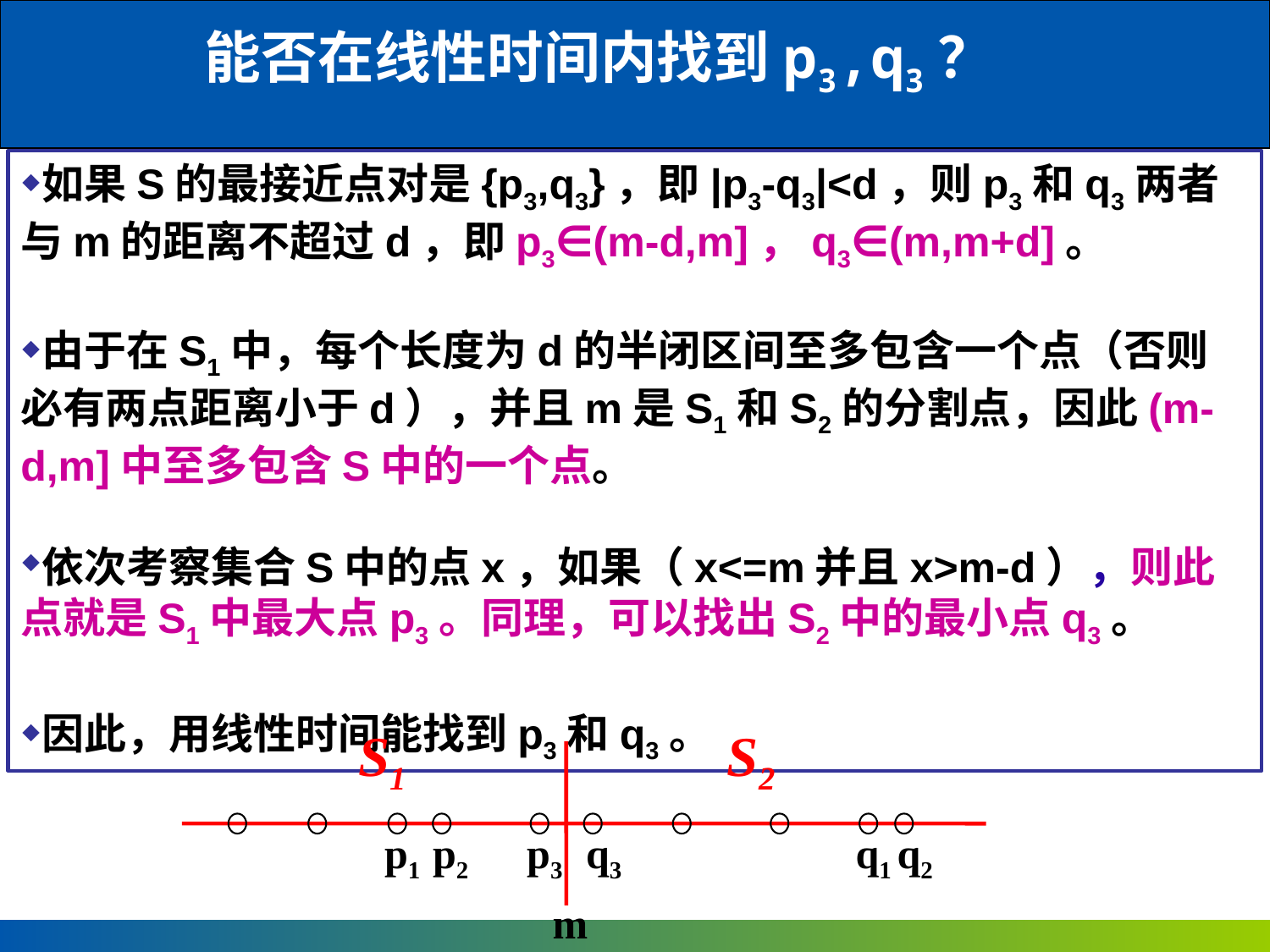

能否在线性时间内找到p3,q3？
如果S的最接近点对是{p3,q3}，即|p3-q3|<d，则p3和q3两者与m的距离不超过d，即p3∈(m-d,m]，q3∈(m,m+d]。

由于在S1中，每个长度为d的半闭区间至多包含一个点（否则必有两点距离小于d），并且m是S1和S2的分割点，因此(m-d,m]中至多包含S中的一个点。

依次考察集合S中的点x，如果（x<=m并且x>m-d），则此点就是S1中最大点p3。同理，可以找出S2中的最小点q3。

因此，用线性时间能找到p3和q3。
S1
S2

p1
p2
p3
q3
q1
q2

m